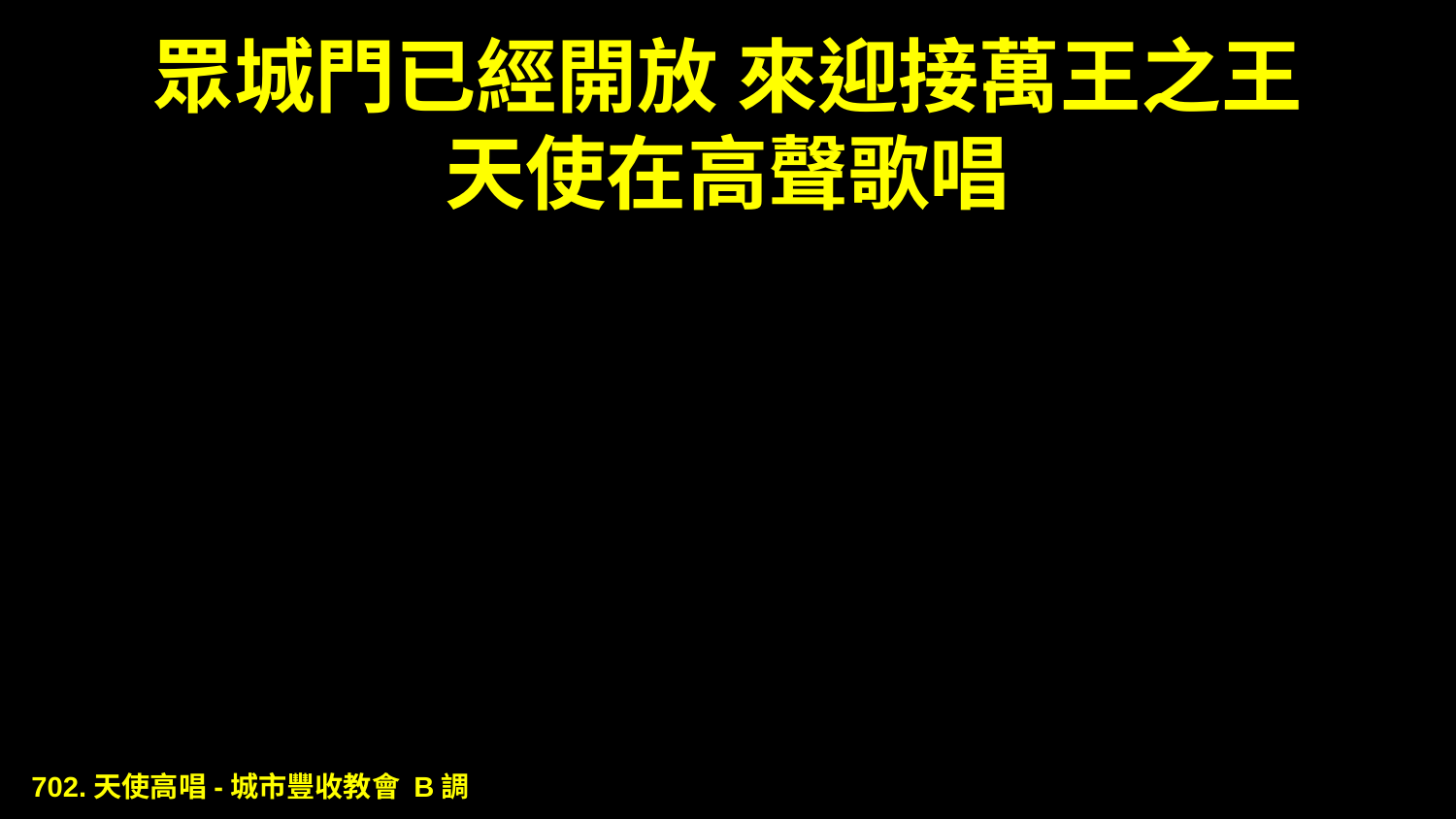

# 眾城門已經開放 來迎接萬王之王 天使在高聲歌唱
702.天使高唱-城市豐收教會 B調